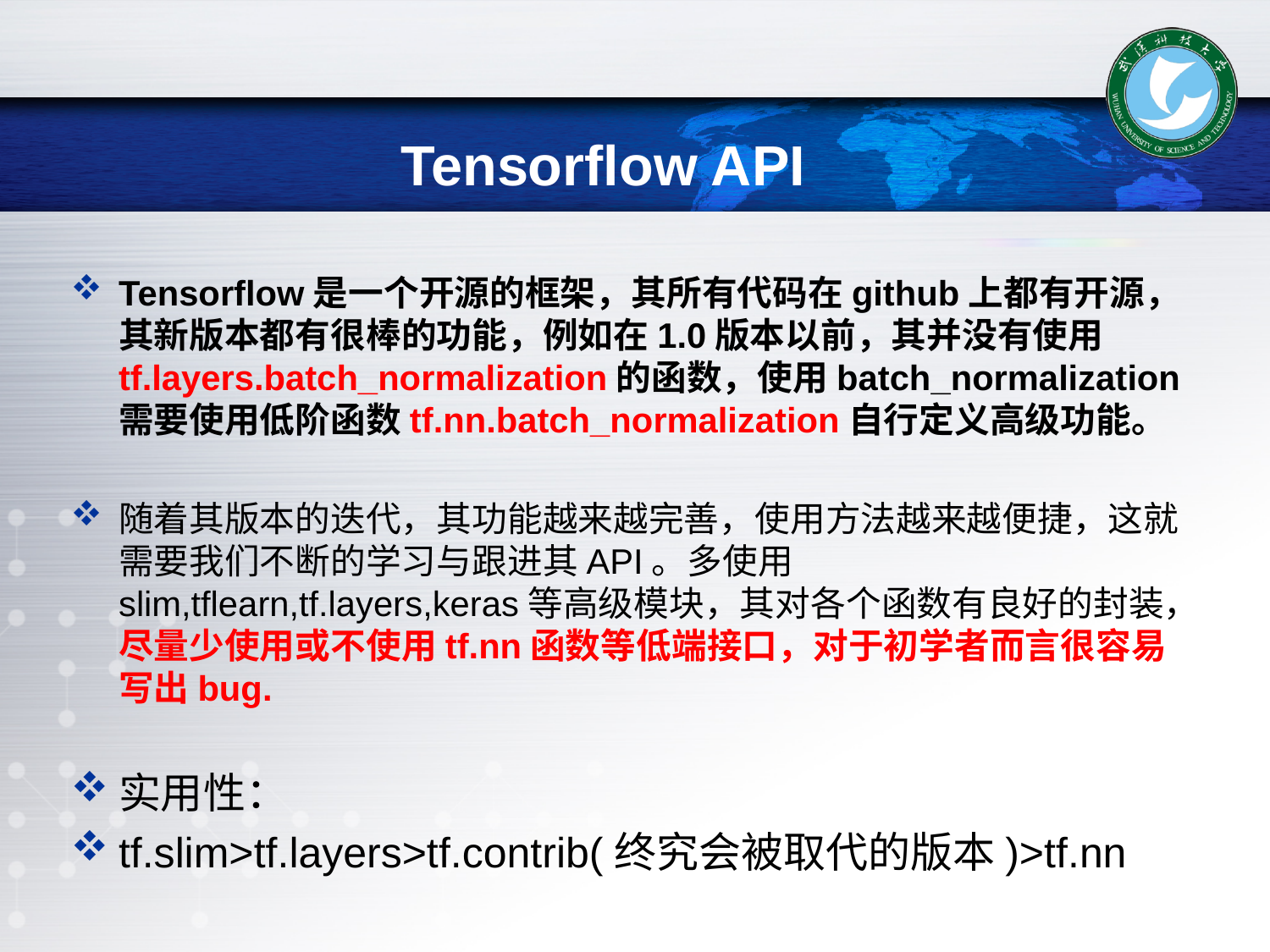

# Tensorflow API
Tensorflow是一个开源的框架，其所有代码在github上都有开源，其新版本都有很棒的功能，例如在1.0版本以前，其并没有使用tf.layers.batch_normalization的函数，使用batch_normalization需要使用低阶函数tf.nn.batch_normalization自行定义高级功能。

随着其版本的迭代，其功能越来越完善，使用方法越来越便捷，这就需要我们不断的学习与跟进其API。多使用slim,tflearn,tf.layers,keras等高级模块，其对各个函数有良好的封装，尽量少使用或不使用tf.nn函数等低端接口，对于初学者而言很容易写出bug.

实用性：
tf.slim>tf.layers>tf.contrib(终究会被取代的版本)>tf.nn